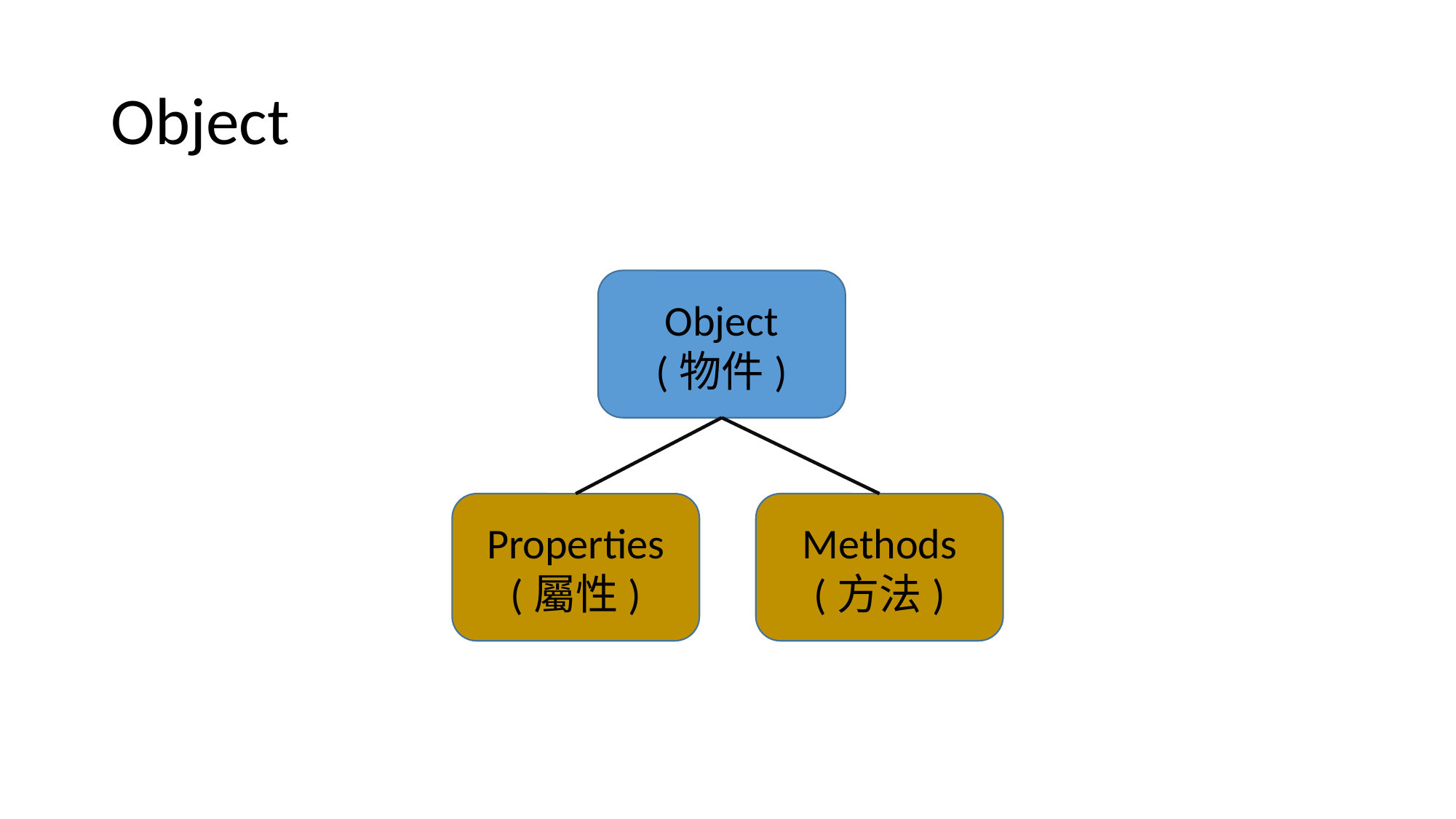

# Object
Object
(物件)
Methods
(方法)
Properties
(屬性)